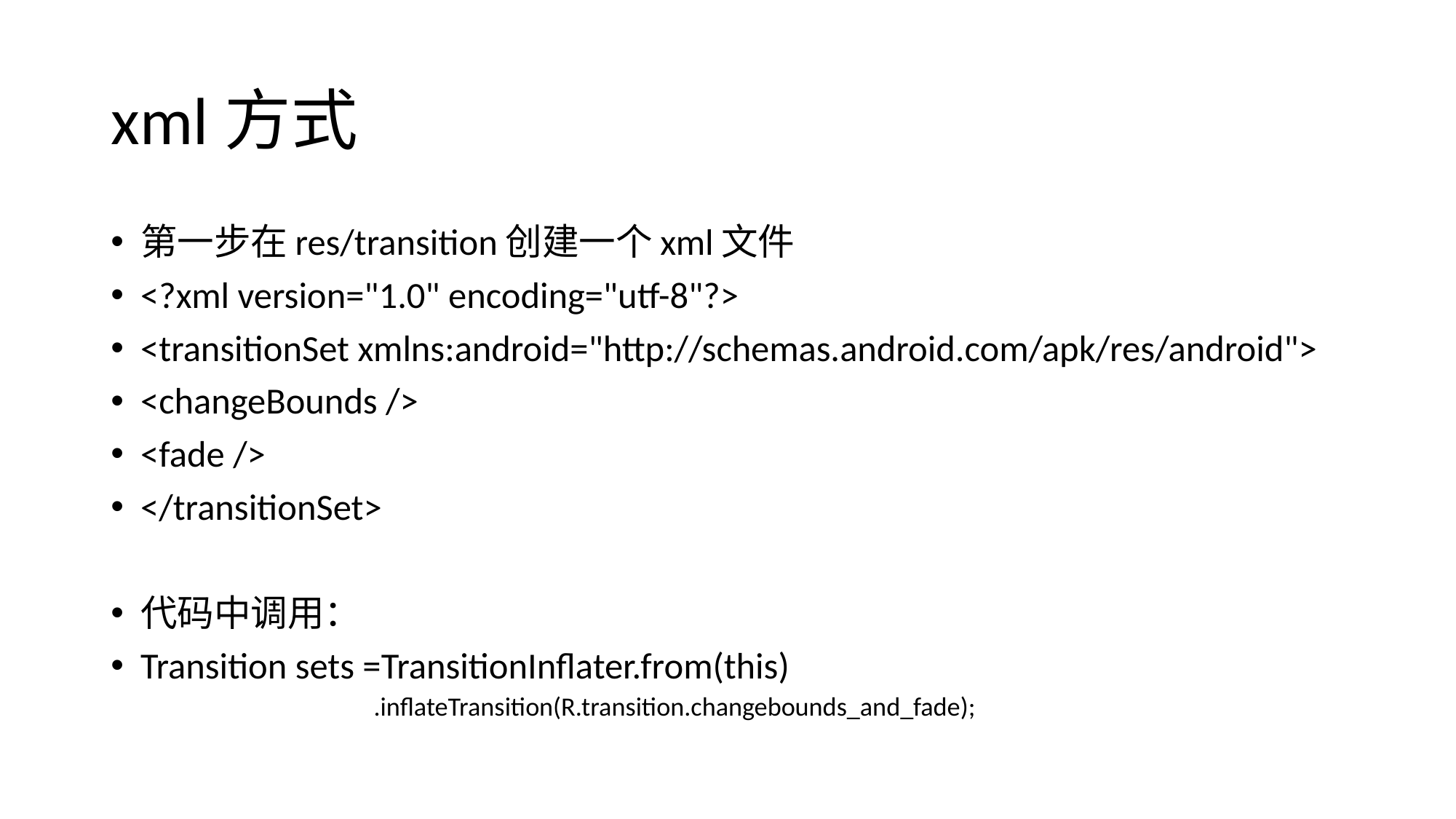

# xml方式
第一步在res/transition创建一个xml文件
<?xml version="1.0" encoding="utf-8"?>
<transitionSet xmlns:android="http://schemas.android.com/apk/res/android">
<changeBounds />
<fade />
</transitionSet>

代码中调用：
Transition sets =TransitionInflater.from(this)
                        .inflateTransition(R.transition.changebounds_and_fade);